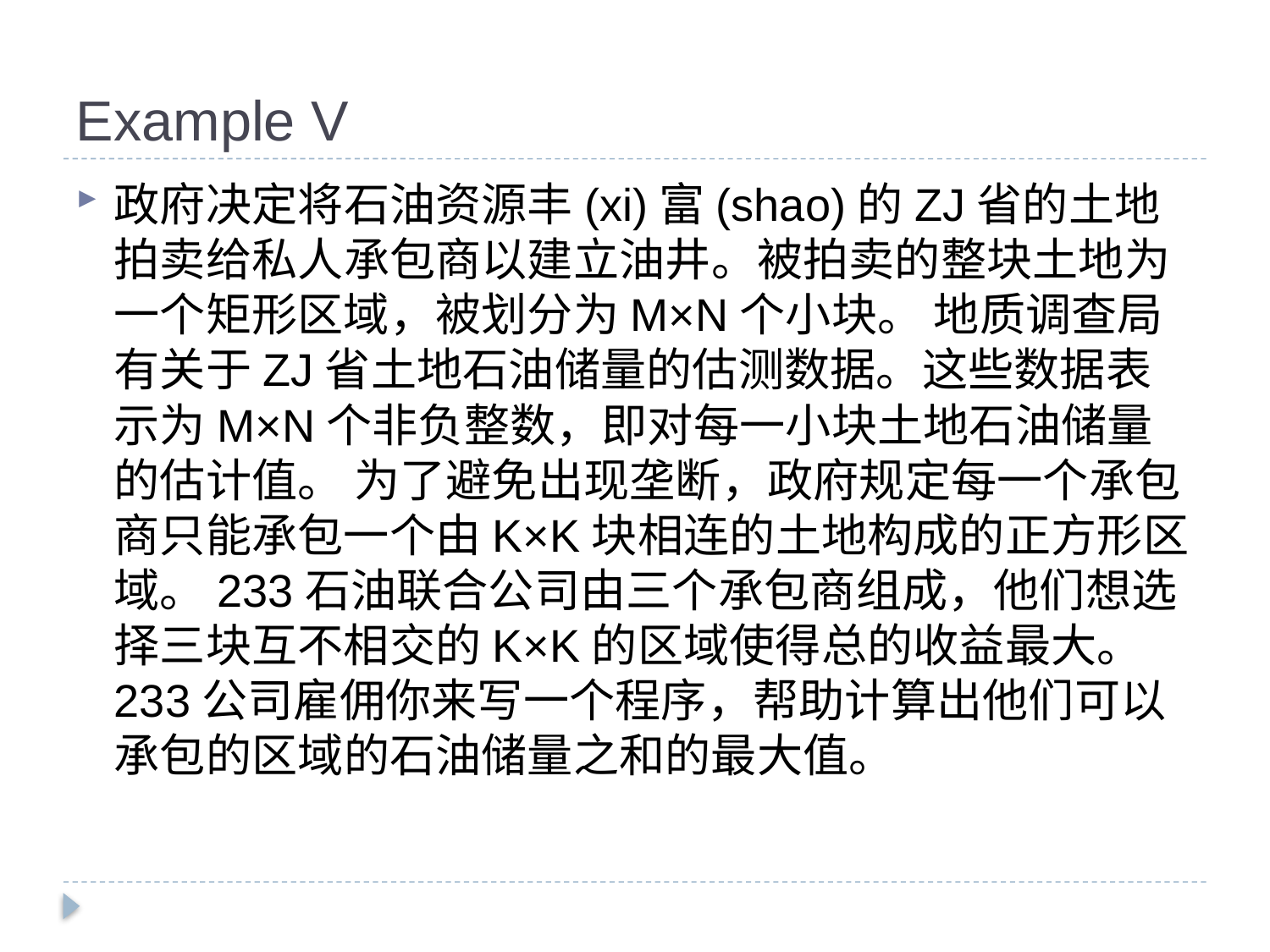

# Example V
政府决定将石油资源丰(xi)富(shao)的ZJ省的土地拍卖给私人承包商以建立油井。被拍卖的整块土地为一个矩形区域，被划分为M×N个小块。 地质调查局有关于ZJ省土地石油储量的估测数据。这些数据表示为M×N个非负整数，即对每一小块土地石油储量的估计值。 为了避免出现垄断，政府规定每一个承包商只能承包一个由K×K块相连的土地构成的正方形区域。233石油联合公司由三个承包商组成，他们想选择三块互不相交的K×K的区域使得总的收益最大。 233公司雇佣你来写一个程序，帮助计算出他们可以承包的区域的石油储量之和的最大值。